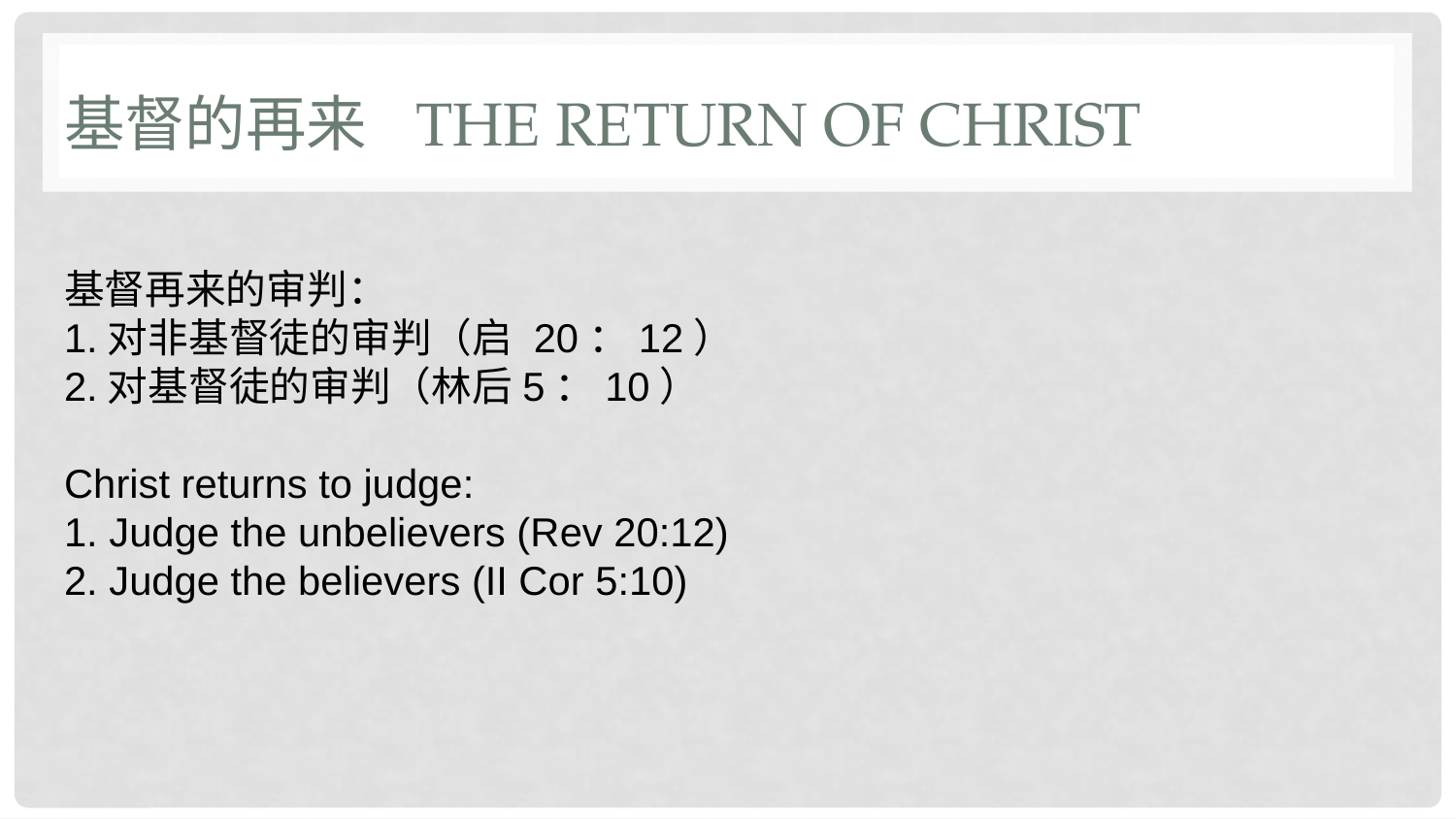

# 基督的再来  The Return of Christ
基督再来的审判：
1.对非基督徒的审判（启 20：12）
2.对基督徒的审判（林后5：10）

Christ returns to judge:
1. Judge the unbelievers (Rev 20:12)
2. Judge the believers (II Cor 5:10)